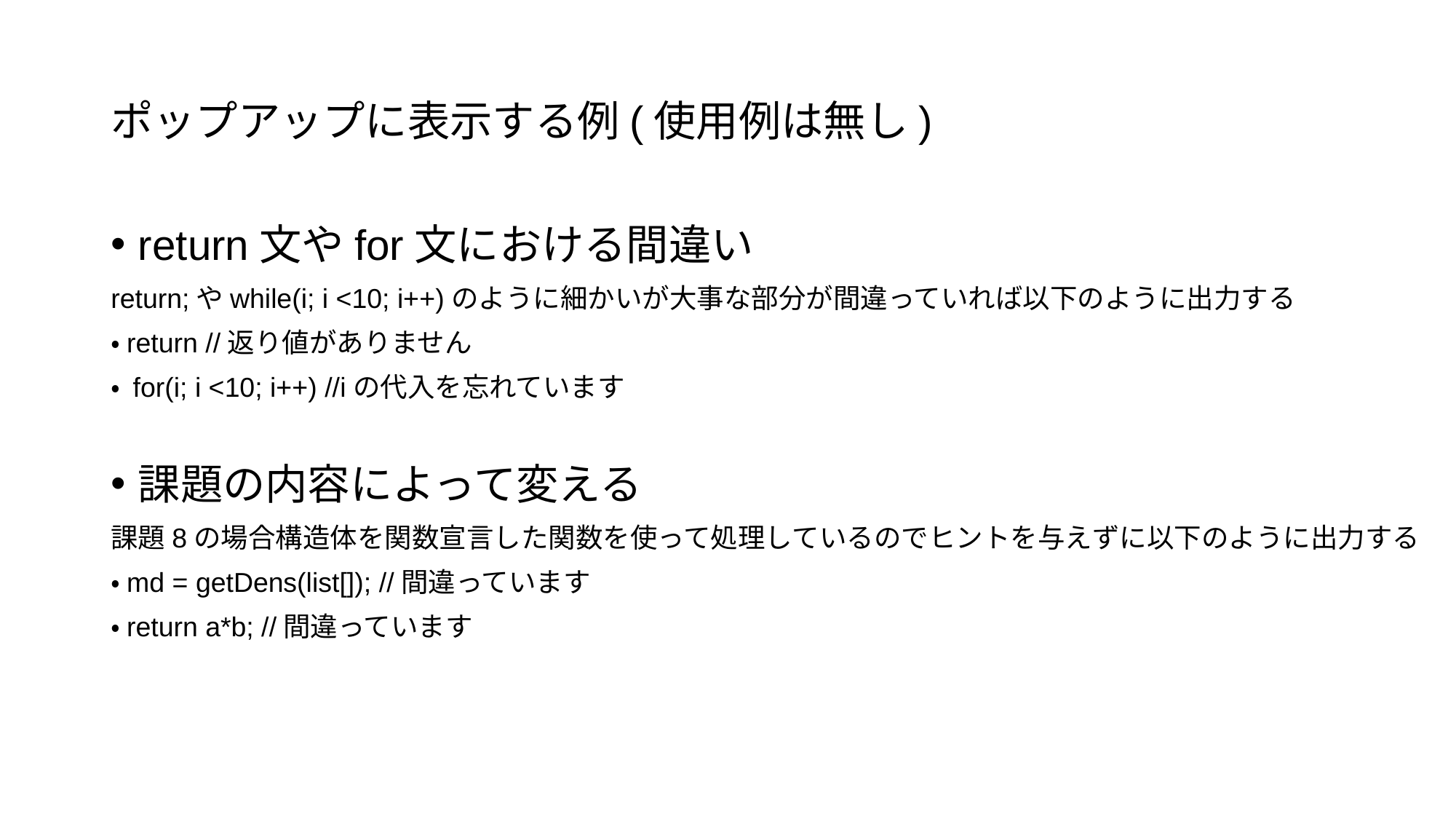

# ポップアップに表示する例(使用例は無し)
return文やfor文における間違い
return;やwhile(i; i <10; i++)のように細かいが大事な部分が間違っていれば以下のように出力する
・return //返り値がありません
・ for(i; i <10; i++) //iの代入を忘れています

課題の内容によって変える
課題8の場合構造体を関数宣言した関数を使って処理しているのでヒントを与えずに以下のように出力する
・md = getDens(list[]); //間違っています
・return a*b; //間違っています